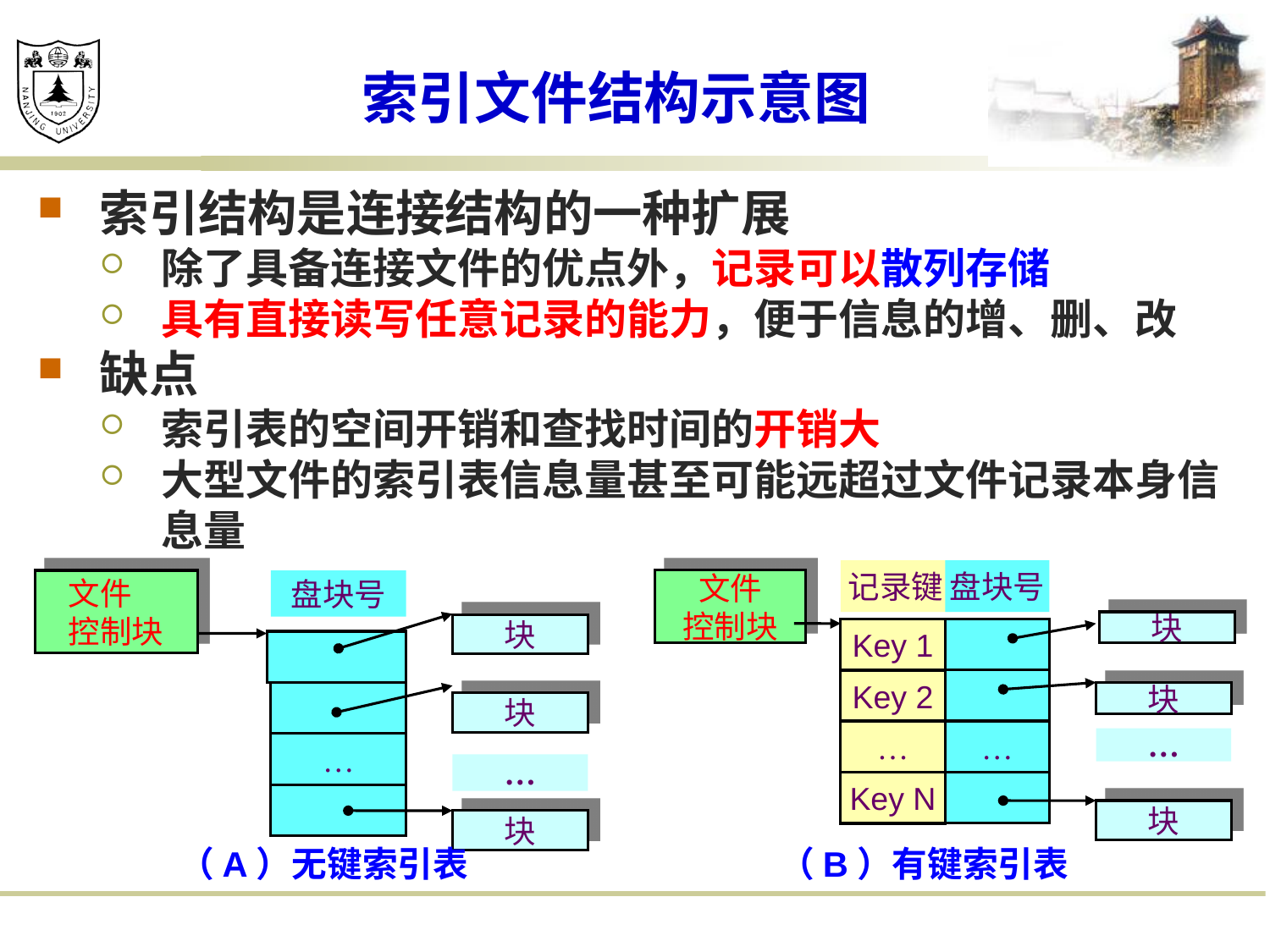

#
索引文件结构示意图
索引结构是连接结构的一种扩展
除了具备连接文件的优点外，记录可以散列存储
具有直接读写任意记录的能力，便于信息的增、删、改
缺点
索引表的空间开销和查找时间的开销大
大型文件的索引表信息量甚至可能远超过文件记录本身信息量
记录键
盘块号
文件
控制块
文件
控制块
盘块号
块

块
Key 1

Key 2

块

块
…
…
…
…
…

Key N

块

块
（A）无键索引表
（B）有键索引表
47